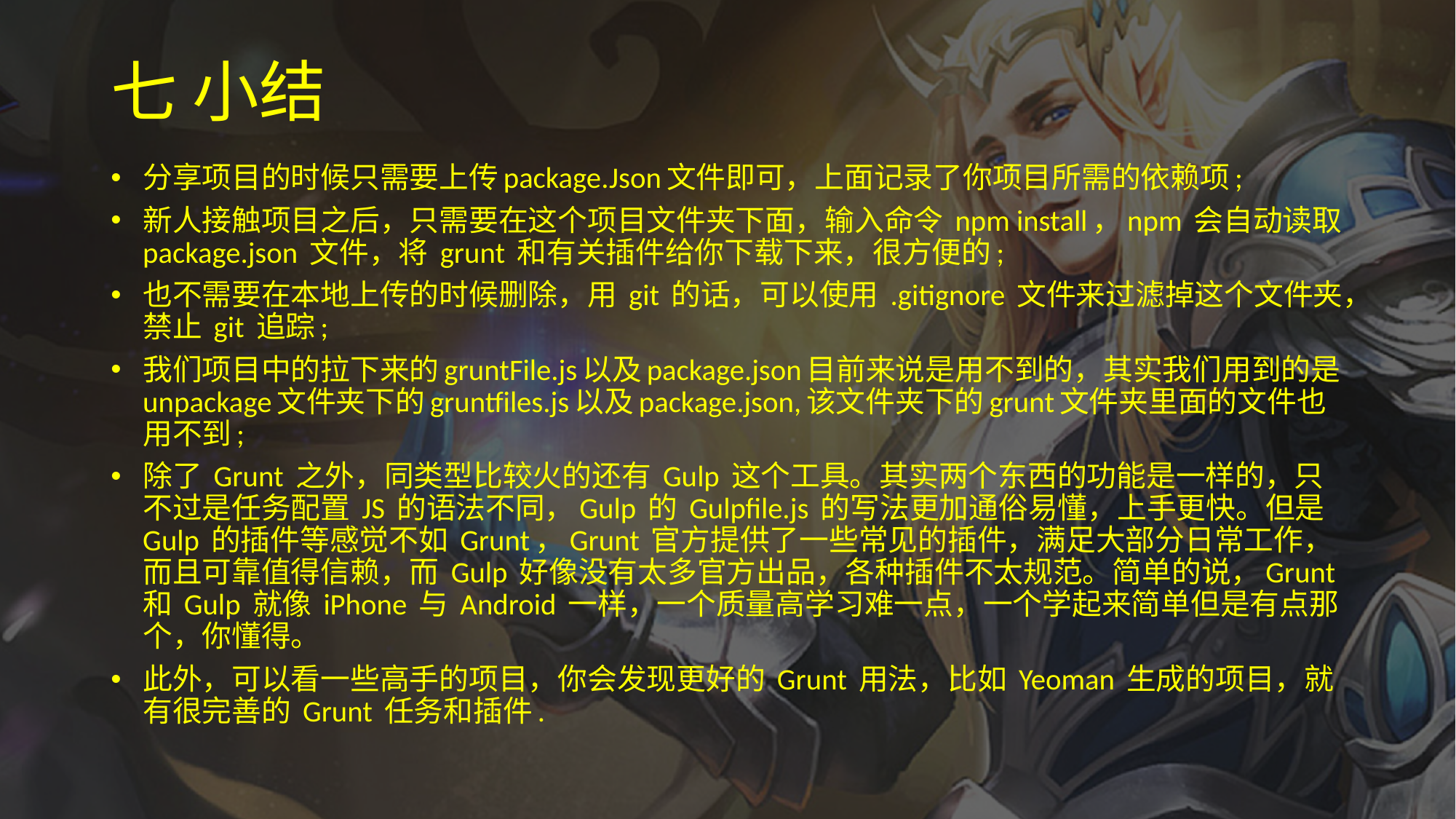

# 七 小结
分享项目的时候只需要上传package.Json文件即可，上面记录了你项目所需的依赖项;
新人接触项目之后，只需要在这个项目文件夹下面，输入命令 npm install，npm 会自动读取 package.json 文件，将 grunt 和有关插件给你下载下来，很方便的;
也不需要在本地上传的时候删除，用 git 的话，可以使用 .gitignore 文件来过滤掉这个文件夹，禁止 git 追踪;
我们项目中的拉下来的gruntFile.js以及package.json目前来说是用不到的，其实我们用到的是unpackage文件夹下的gruntfiles.js以及package.json,该文件夹下的grunt文件夹里面的文件也用不到;
除了 Grunt 之外，同类型比较火的还有 Gulp 这个工具。其实两个东西的功能是一样的，只不过是任务配置 JS 的语法不同，Gulp 的 Gulpfile.js 的写法更加通俗易懂，上手更快。但是 Gulp 的插件等感觉不如 Grunt，Grunt 官方提供了一些常见的插件，满足大部分日常工作，而且可靠值得信赖，而 Gulp 好像没有太多官方出品，各种插件不太规范。简单的说，Grunt 和 Gulp 就像 iPhone 与 Android 一样，一个质量高学习难一点，一个学起来简单但是有点那个，你懂得。
此外，可以看一些高手的项目，你会发现更好的 Grunt 用法，比如 Yeoman 生成的项目，就有很完善的 Grunt 任务和插件.